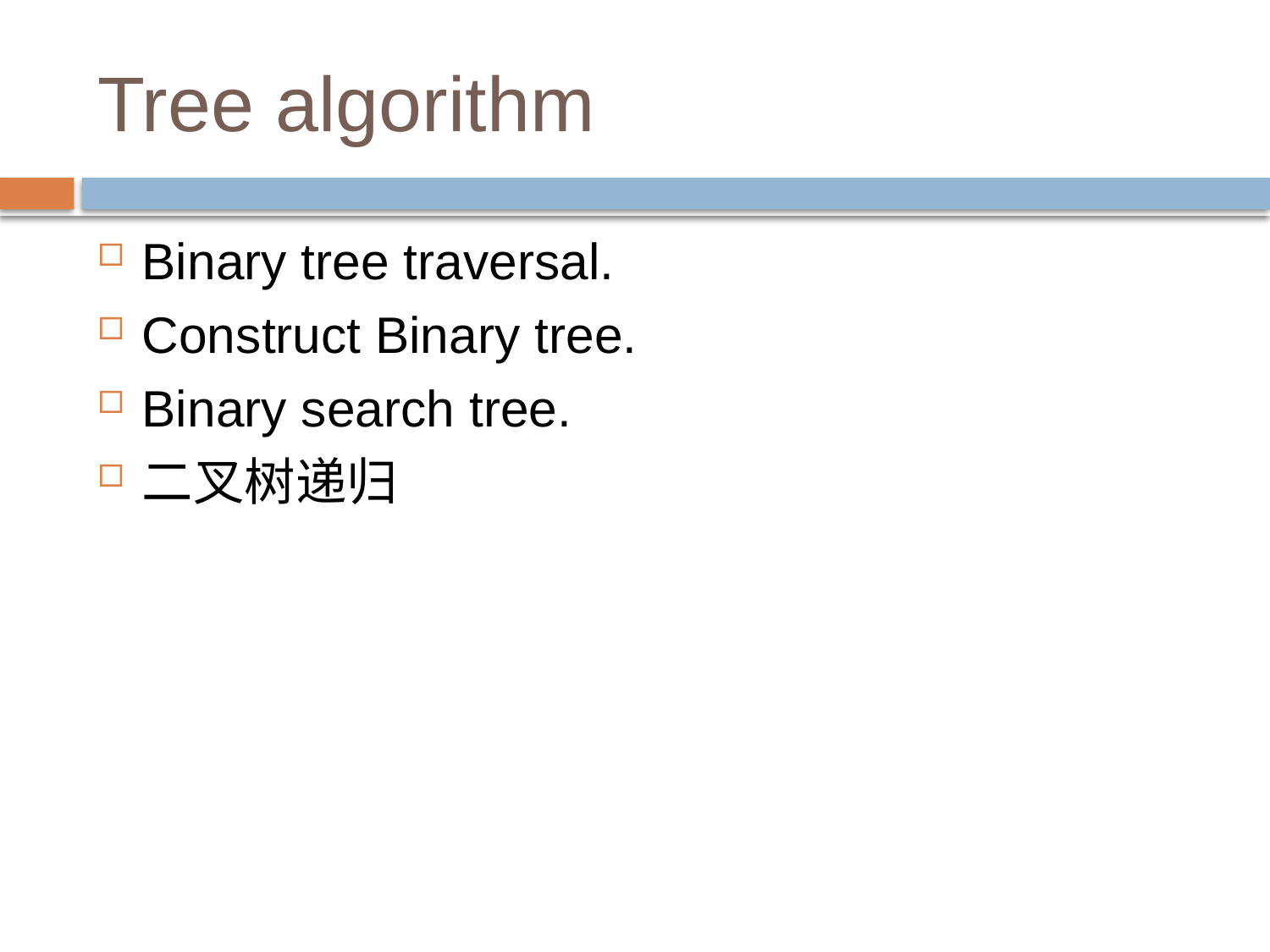

# Tree algorithm
Binary tree traversal.
Construct Binary tree.
Binary search tree.
二叉树递归